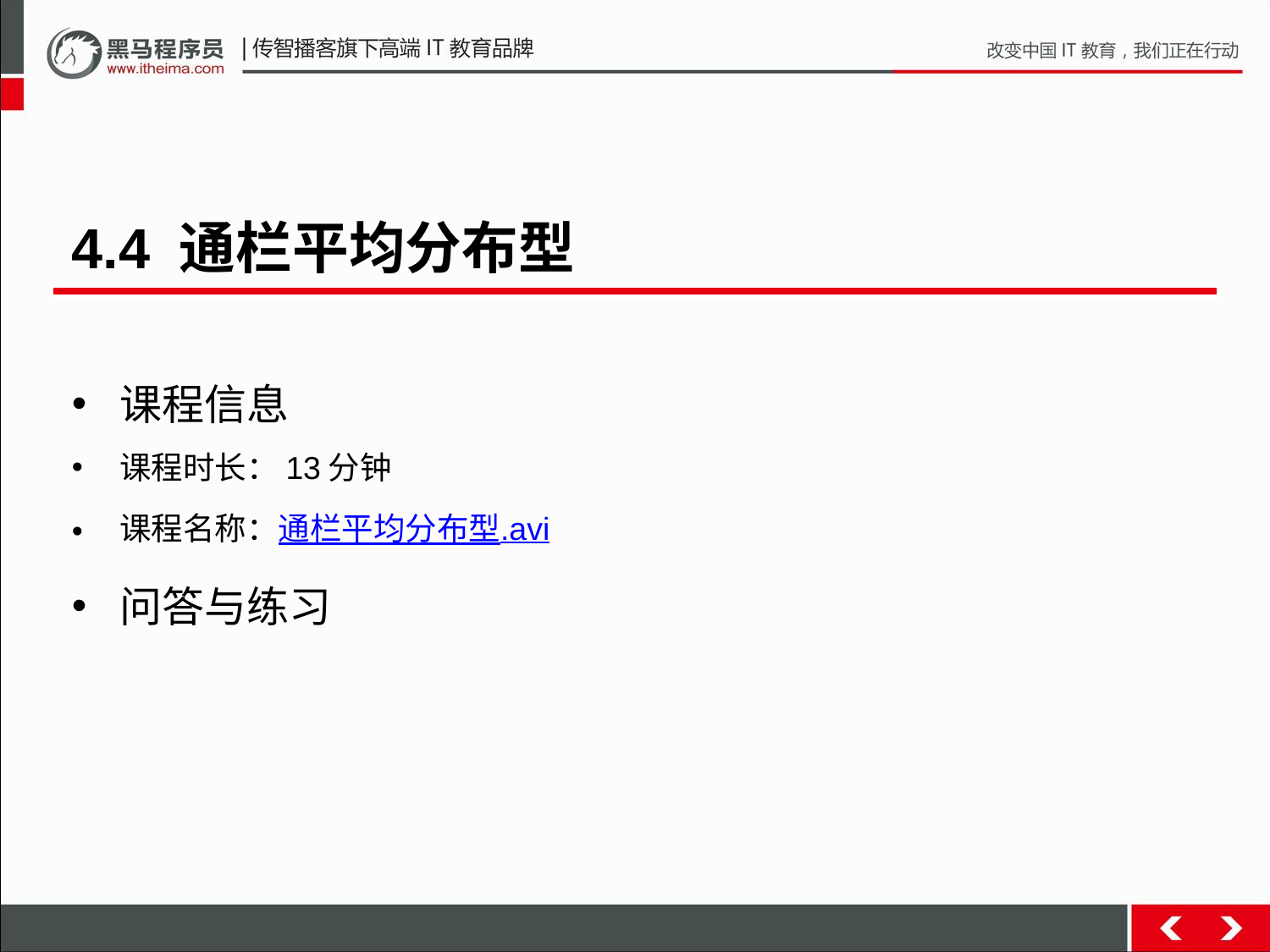

4.4 通栏平均分布型
课程信息
课程时长：13分钟
课程名称：通栏平均分布型.avi
问答与练习